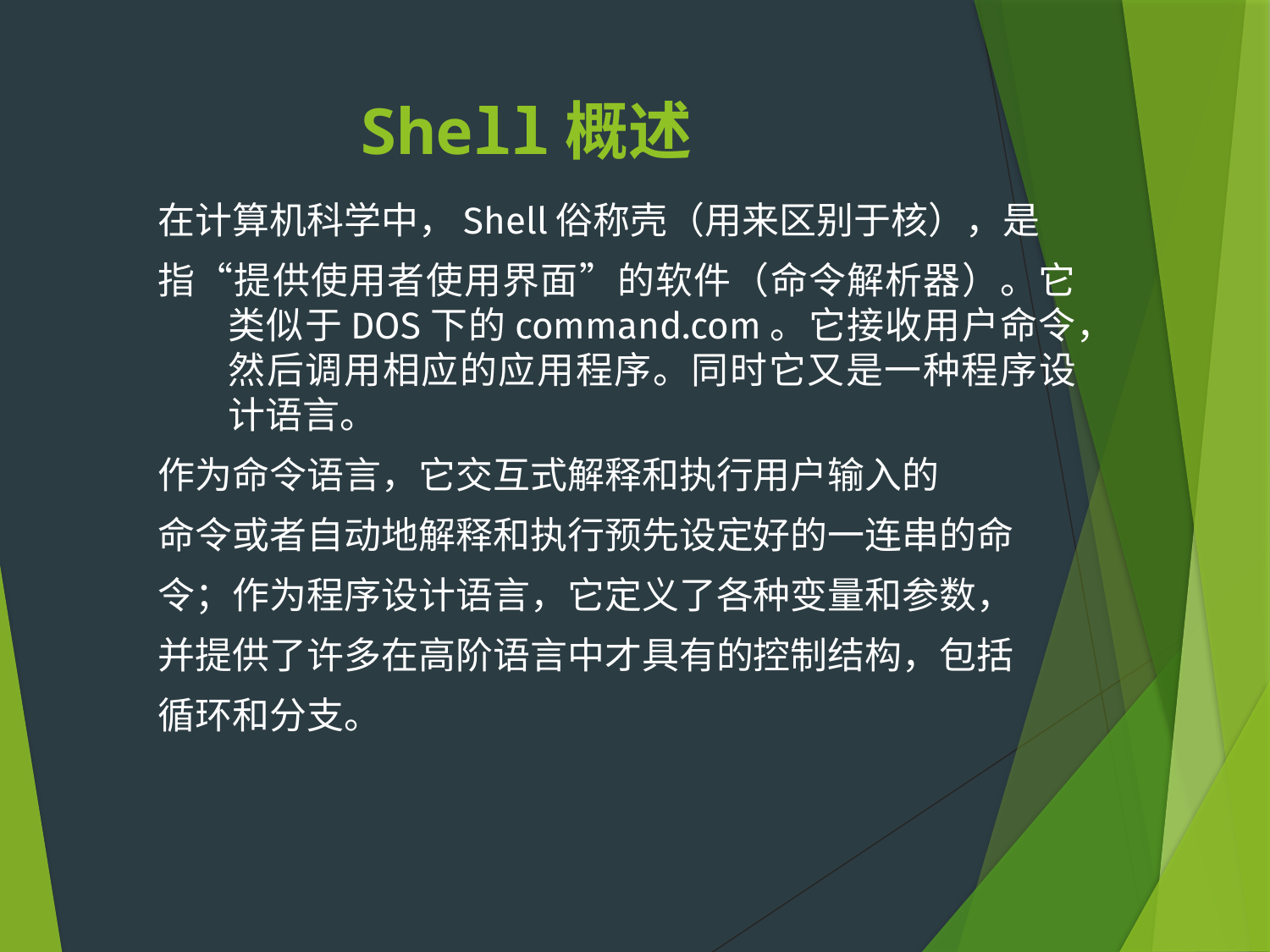

# Shell概述
在计算机科学中，Shell俗称壳（用来区别于核），是
指“提供使用者使用界面”的软件（命令解析器）。它类似于DOS下的command.com。它接收用户命令，然后调用相应的应用程序。同时它又是一种程序设计语言。
作为命令语言，它交互式解释和执行用户输入的
命令或者自动地解释和执行预先设定好的一连串的命
令；作为程序设计语言，它定义了各种变量和参数，
并提供了许多在高阶语言中才具有的控制结构，包括
循环和分支。